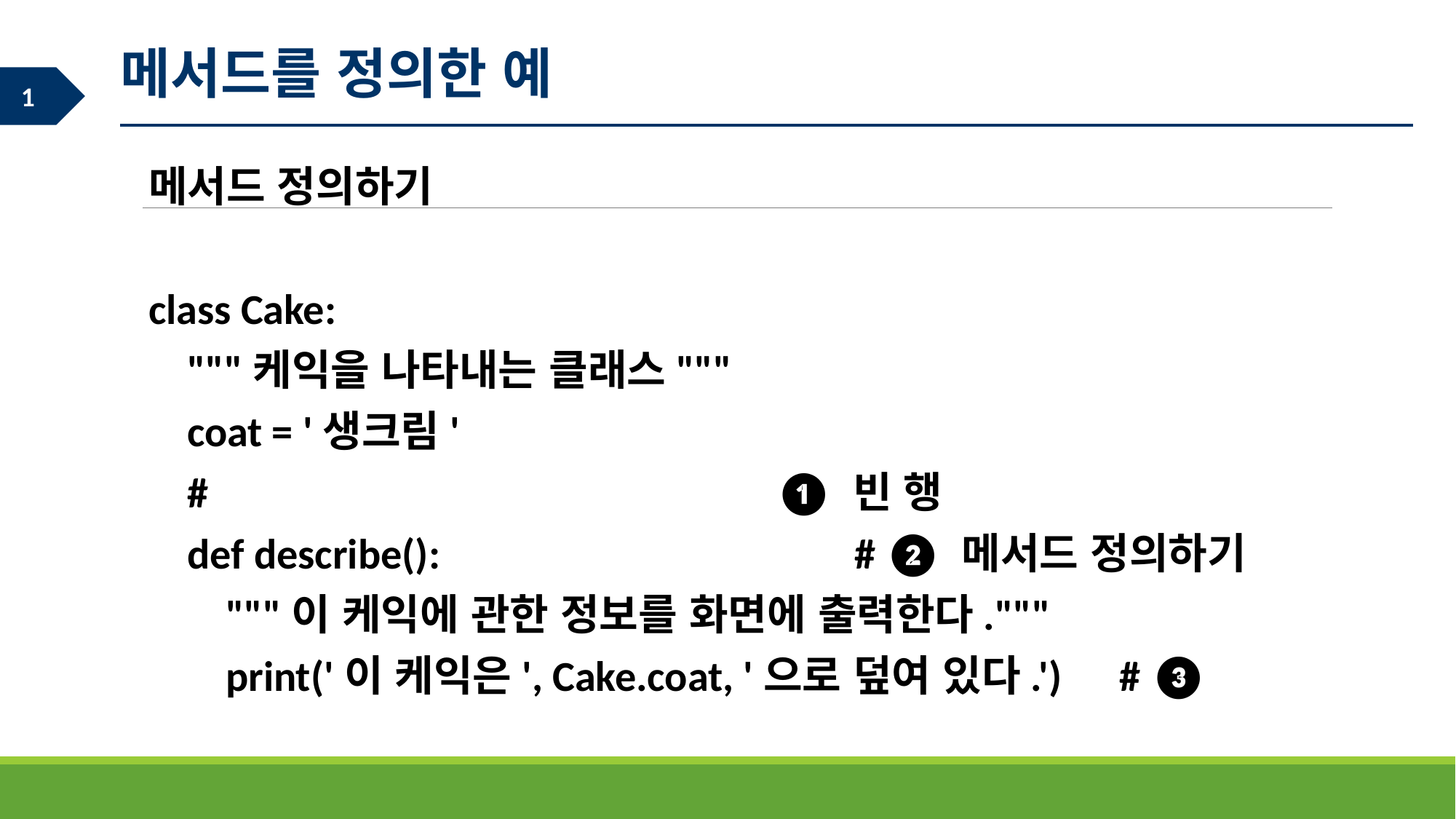

메서드를 정의한 예
메서드 정의하기

class Cake:
    """케익을 나타내는 클래스"""
    coat = '생크림'
    #                                                           ❶ 빈 행
    def describe():                                           # ❷ 메서드 정의하기
        """이 케익에 관한 정보를 화면에 출력한다."""
        print('이 케익은', Cake.coat, '으로 덮여 있다.')      # ❸